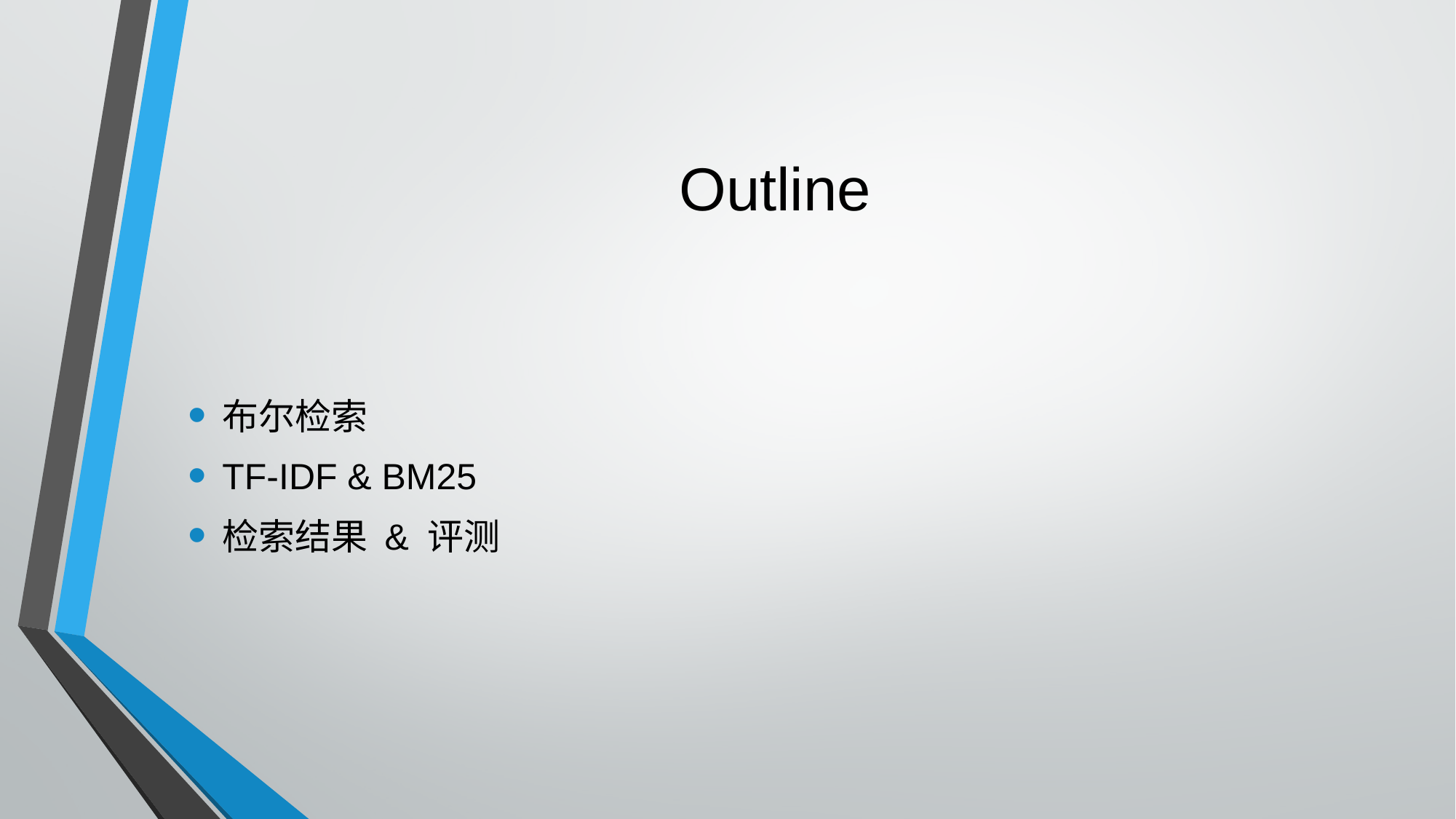

# Outline
布尔检索
TF-IDF & BM25
检索结果 & 评测